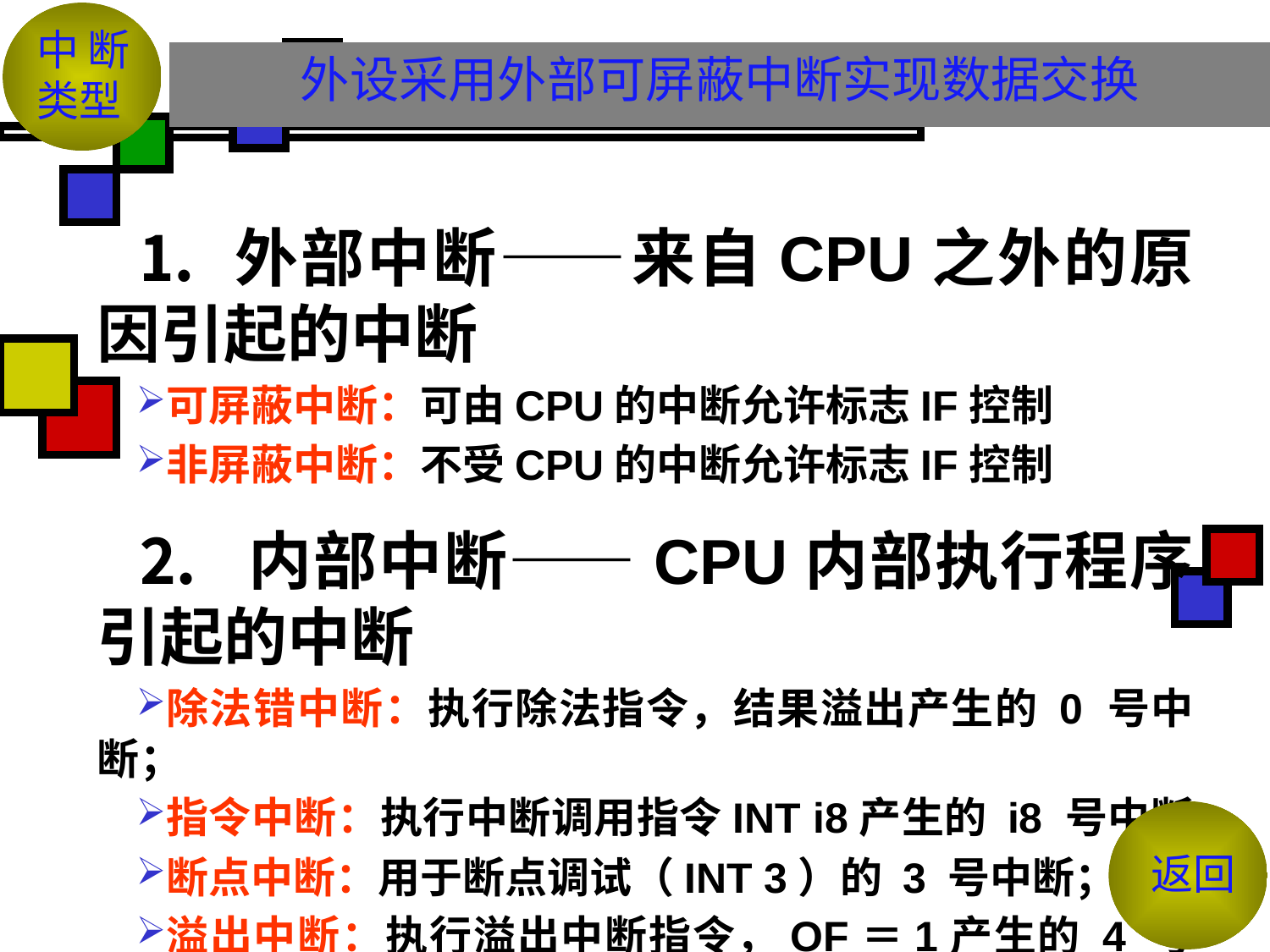

# 中断 类型
外设采用外部可屏蔽中断实现数据交换
⒈ 外部中断——来自CPU之外的原因引起的中断
可屏蔽中断：可由CPU的中断允许标志IF控制
非屏蔽中断：不受CPU的中断允许标志IF控制
⒉  内部中断——CPU内部执行程序引起的中断
除法错中断：执行除法指令，结果溢出产生的 0 号中断；
指令中断：执行中断调用指令INT i8产生的 i8 号中断；
断点中断：用于断点调试（INT 3）的 3 号中断；
溢出中断：执行溢出中断指令，OF＝1产生的 4 号中断；
单步中断：TF＝1在每条指令执行后产生的 1 号中断。

返回